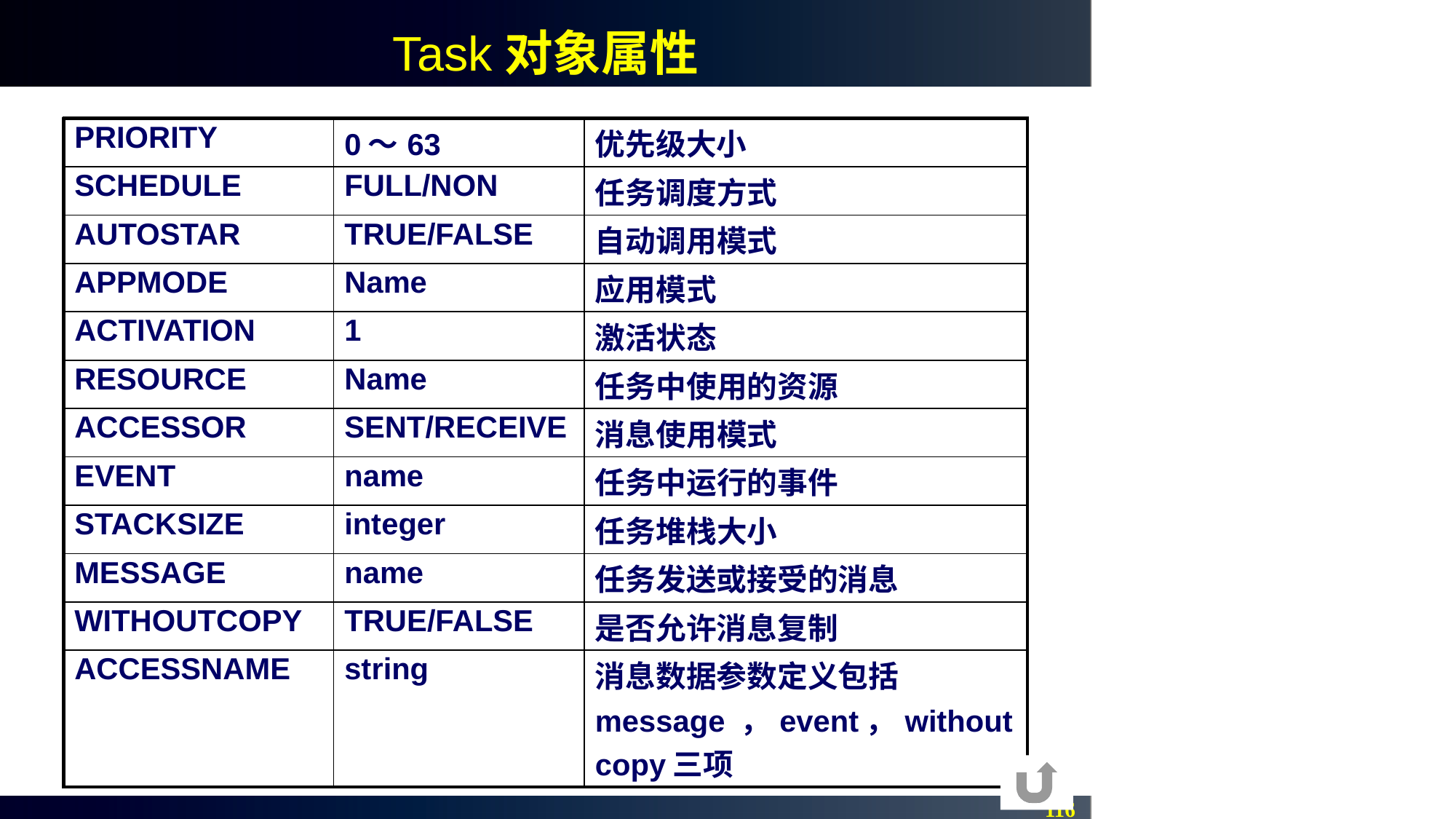

Task对象属性
| PRIORITY | 0～63 | 优先级大小 |
| --- | --- | --- |
| SCHEDULE | FULL/NON | 任务调度方式 |
| AUTOSTAR | TRUE/FALSE | 自动调用模式 |
| APPMODE | Name | 应用模式 |
| ACTIVATION | 1 | 激活状态 |
| RESOURCE | Name | 任务中使用的资源 |
| ACCESSOR | SENT/RECEIVE | 消息使用模式 |
| EVENT | name | 任务中运行的事件 |
| STACKSIZE | integer | 任务堆栈大小 |
| MESSAGE | name | 任务发送或接受的消息 |
| WITHOUTCOPY | TRUE/FALSE | 是否允许消息复制 |
| ACCESSNAME | string | 消息数据参数定义包括message ，event，withoutcopy三项 |